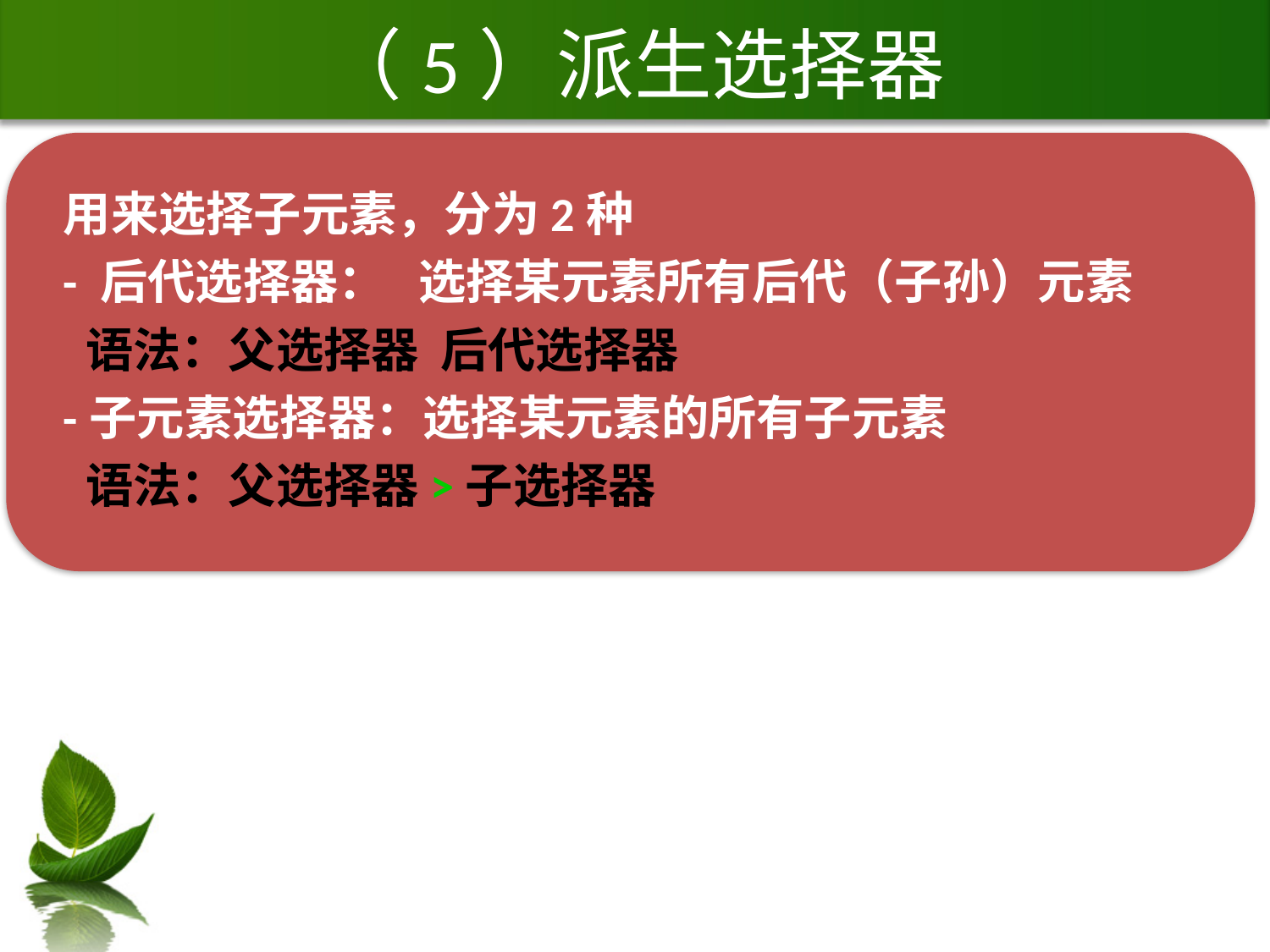

# （5）派生选择器
用来选择子元素，分为2种
- 后代选择器：   选择某元素所有后代（子孙）元素
 语法：父选择器  后代选择器
-子元素选择器：选择某元素的所有子元素
 语法：父选择器>子选择器